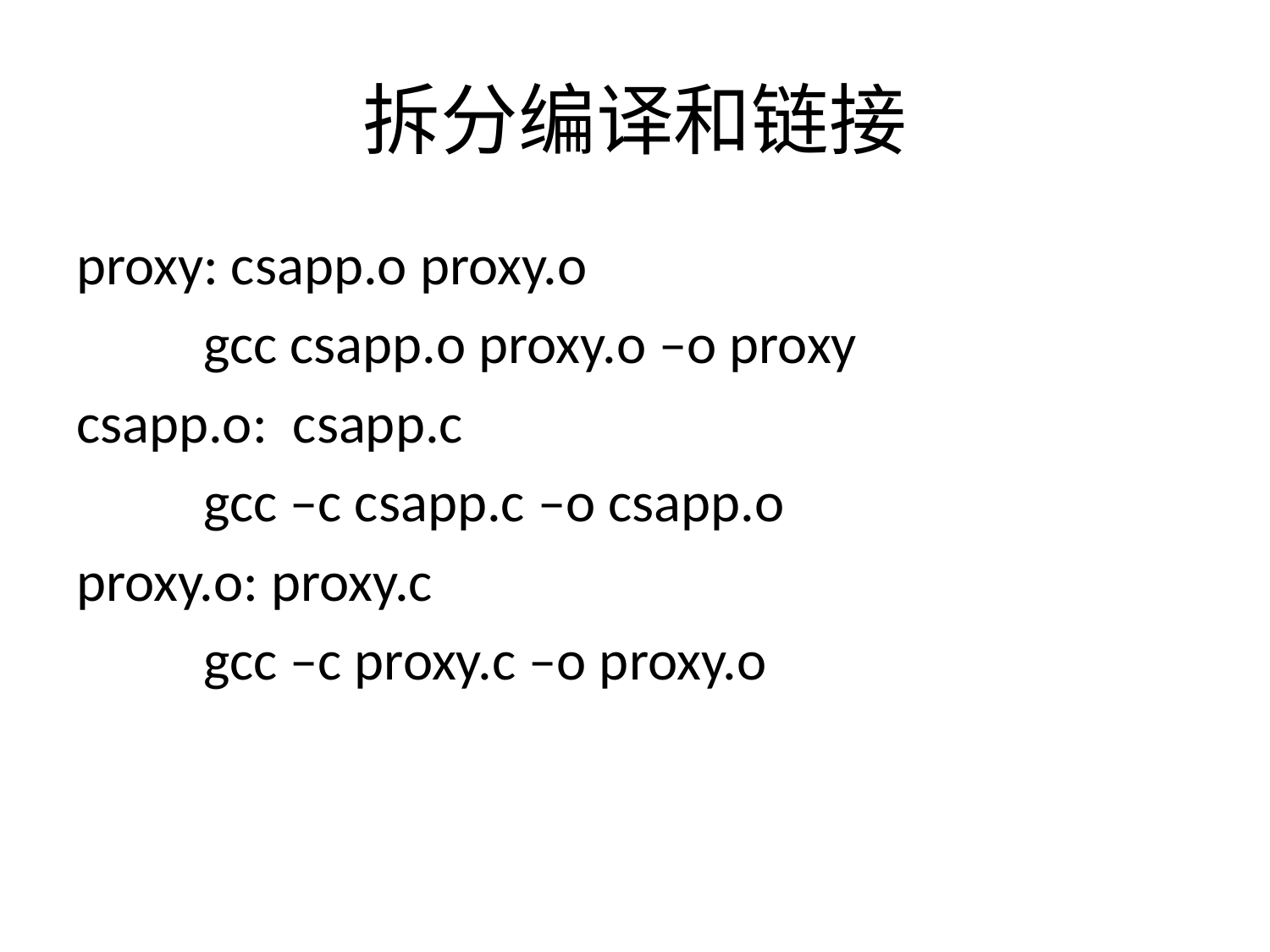

# 拆分编译和链接
proxy: csapp.o proxy.o
	gcc csapp.o proxy.o –o proxy
csapp.o:  csapp.c
	gcc –c csapp.c –o csapp.o
proxy.o: proxy.c
	gcc –c proxy.c –o proxy.o